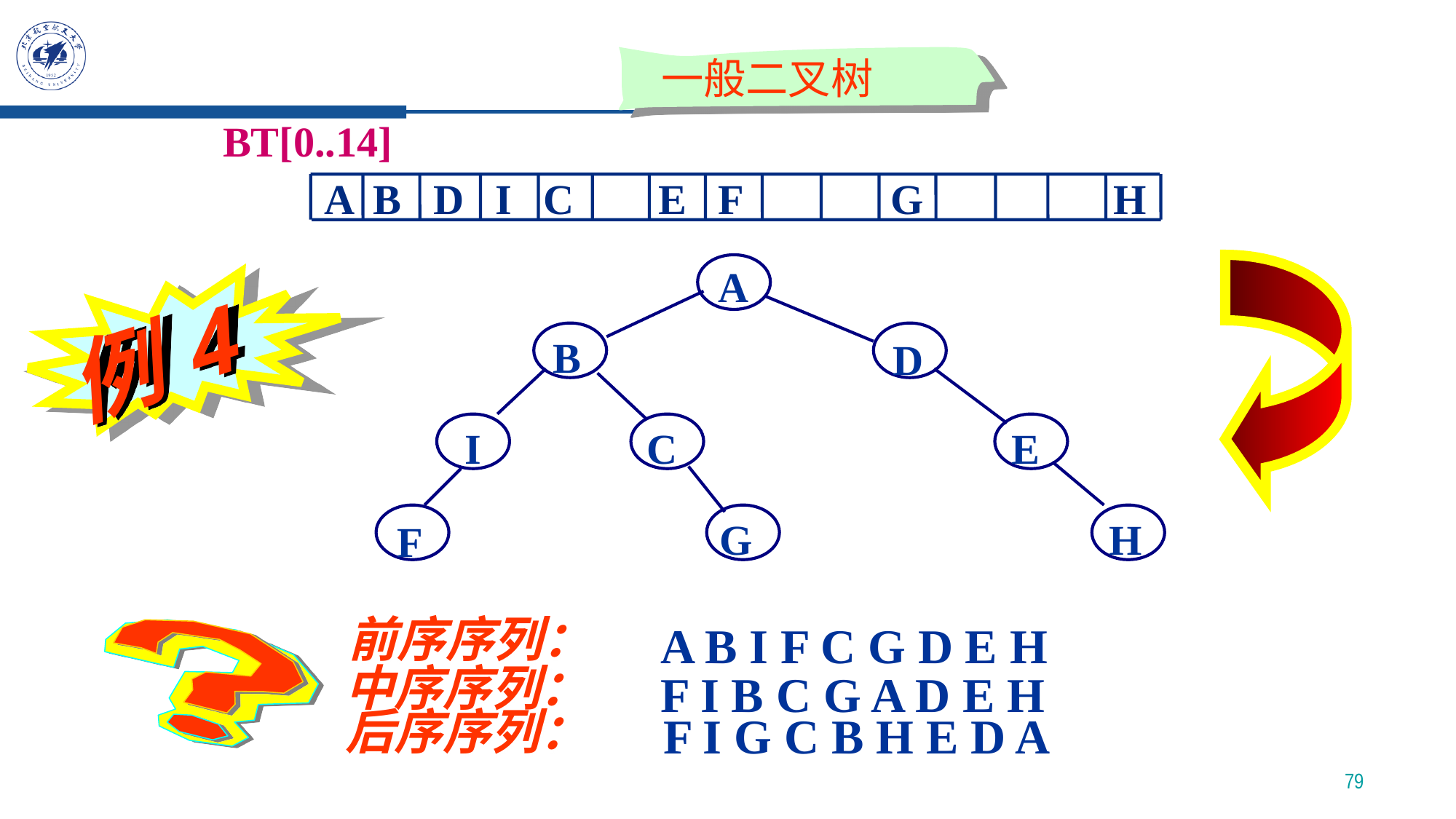

一般二叉树

BT[0..14]
A  B   D   I   C        E   F              G                  H

A

B
D

I
C
E

G
H
F

例4
前序序列：
A B I F C G D E H

中序序列：
F I B C G A D E H
后序序列：
F I G C B H E D A
79